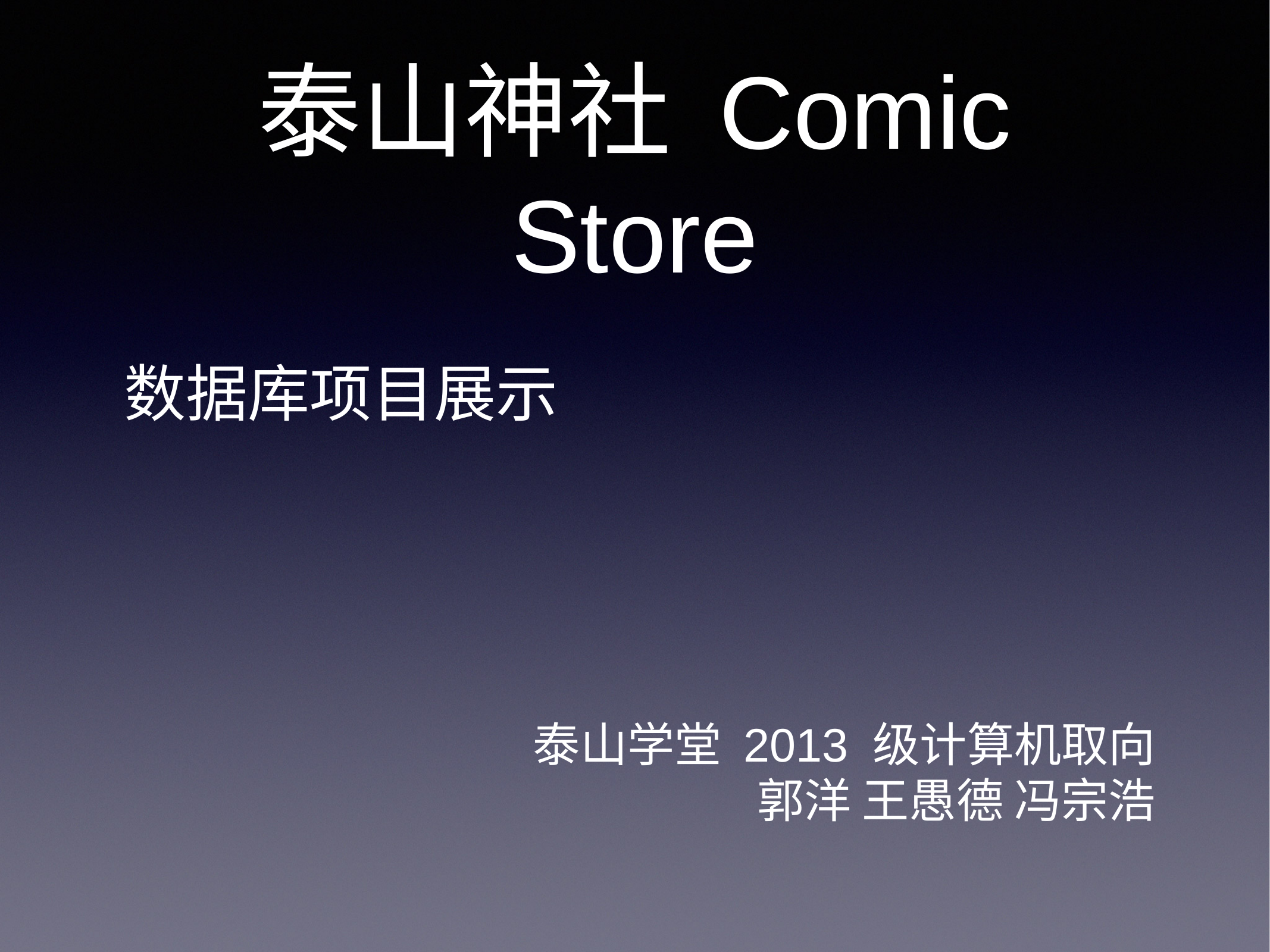

# 泰山神社 Comic Store
数据库项目展示
泰山学堂 2013 级计算机取向
郭洋 王愚德 冯宗浩